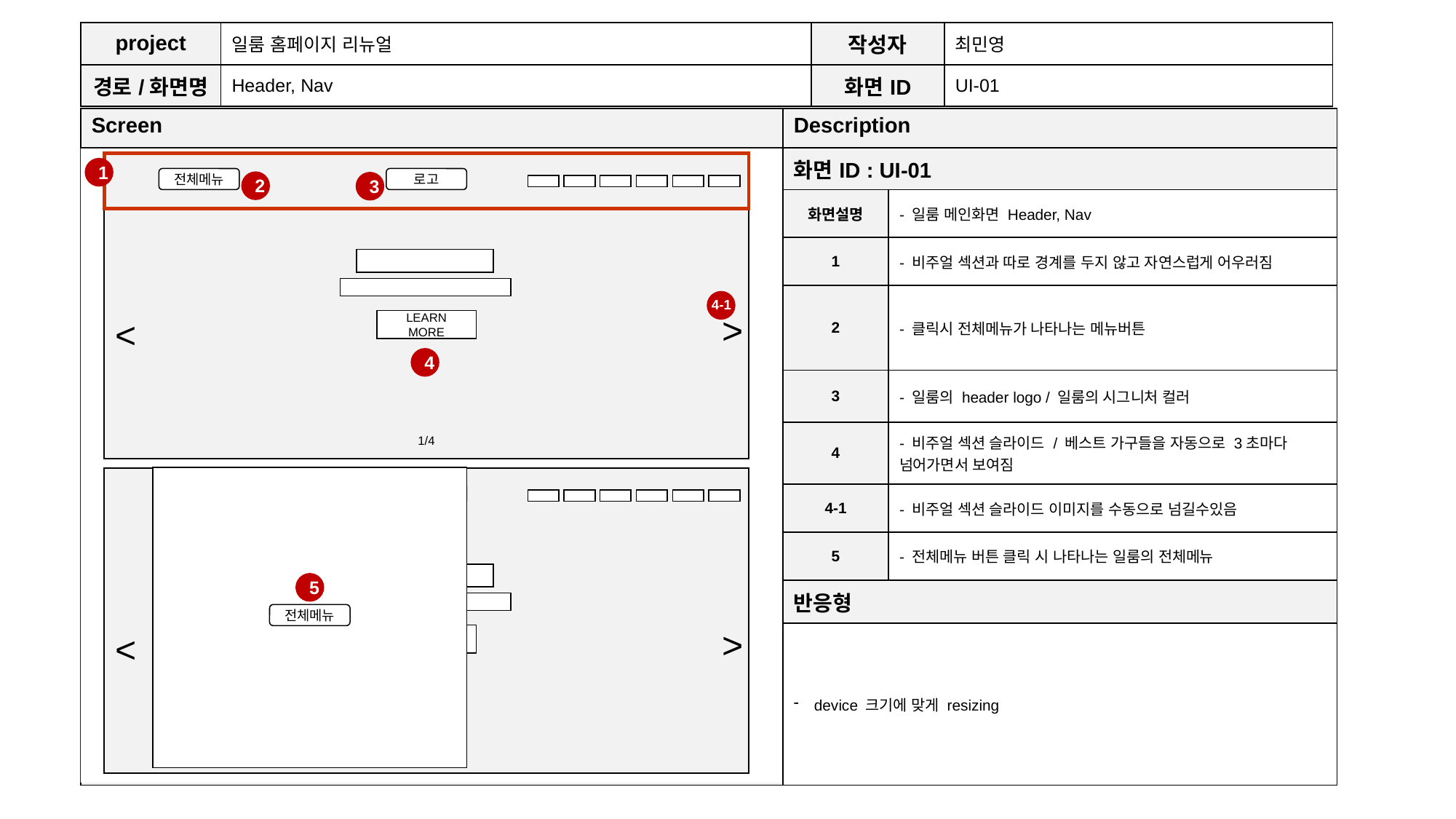

| project | 일룸 홈페이지 리뉴얼 | 작성자 | 최민영 |
| --- | --- | --- | --- |
| 경로/화면명 | Header, Nav | 화면ID | UI-01 |
| Screen | Description |  |
| --- | --- | --- |
|  | 화면ID : UI-01 |  |
|  | 화면설명 | - 일룸 메인화면 Header, Nav |
|  | 1 | - 비주얼 섹션과 따로 경계를 두지 않고 자연스럽게 어우러짐 |
|  | 2 | - 클릭시 전체메뉴가 나타나는 메뉴버튼 |
|  | 3 | - 일룸의 header logo / 일룸의 시그니처 컬러 |
|  | 4 | - 비주얼 섹션 슬라이드 / 베스트 가구들을 자동으로 3초마다 넘어가면서 보여짐 |
|  | 4-1 | - 비주얼 섹션 슬라이드 이미지를 수동으로 넘길수있음 |
|  | 5 | - 전체메뉴 버튼 클릭 시 나타나는 일룸의 전체메뉴 |
|  | 반응형 |  |
|  | device 크기에 맞게 resizing |  |

1
전체메뉴
로고
2
3

4-1

<
<
LEARN MORE
4
1/4

전체메뉴
로고

5

전체메뉴
<
<
LEARN MORE
1/4